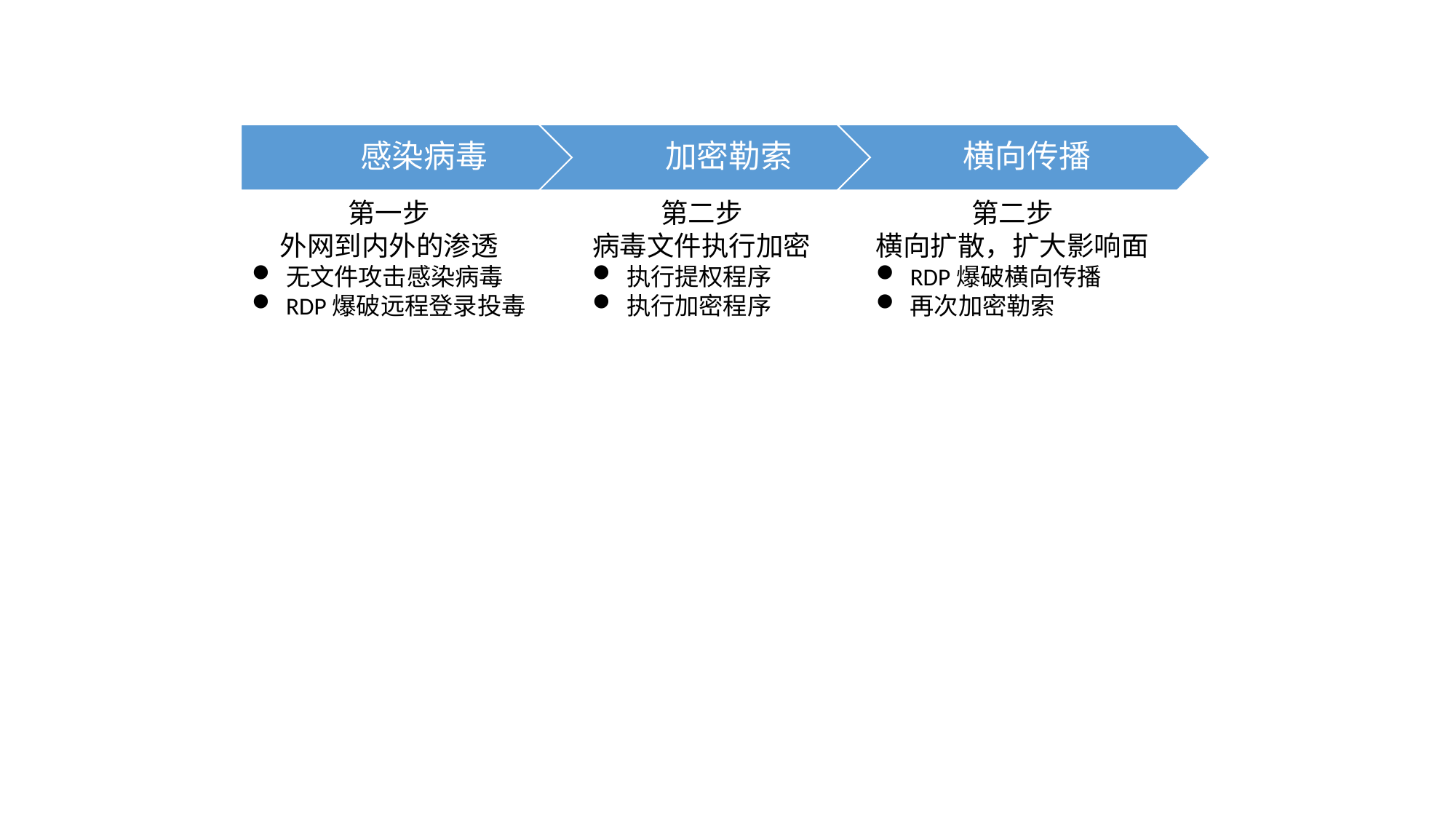

感染病毒
加密勒索
横向传播
第一步
外网到内外的渗透
无文件攻击感染病毒
RDP爆破远程登录投毒
第二步
病毒文件执行加密
执行提权程序
执行加密程序
第二步
横向扩散，扩大影响面
RDP爆破横向传播
再次加密勒索